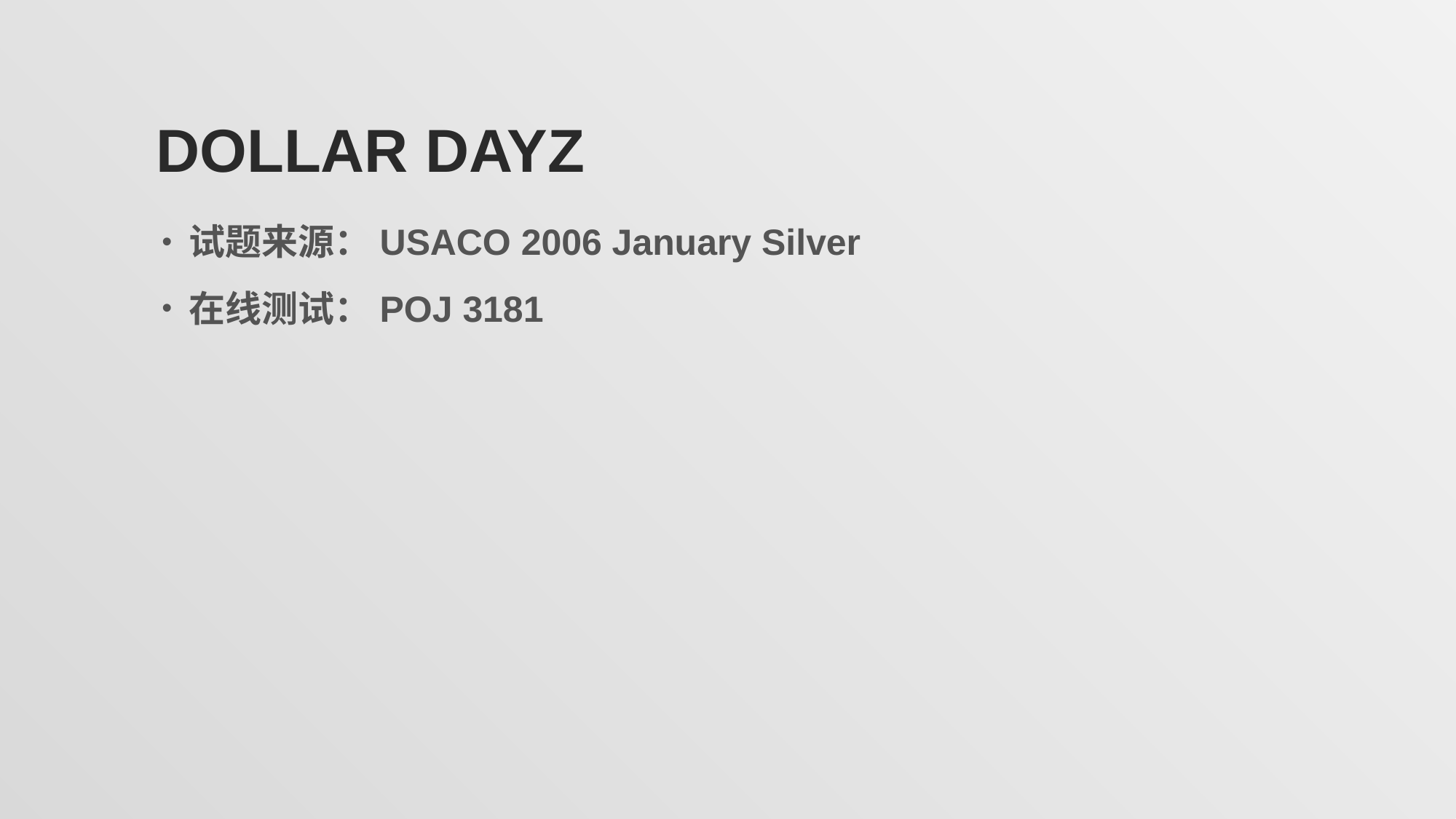

# Dollar Dayz
试题来源：USACO 2006 January Silver
在线测试：POJ 3181